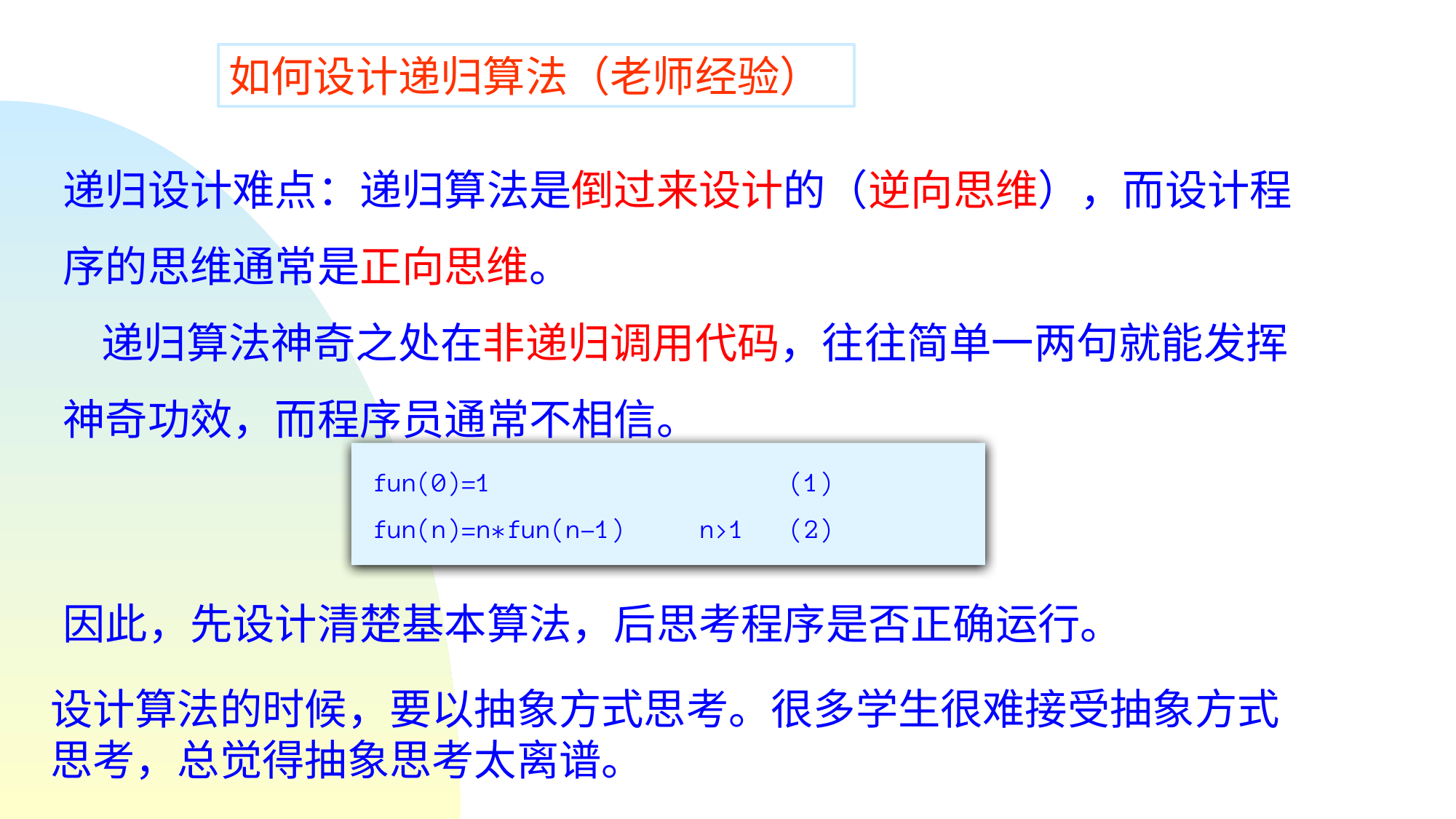

如何设计递归算法（老师经验）
递归设计难点：递归算法是倒过来设计的（逆向思维），而设计程序的思维通常是正向思维。
   递归算法神奇之处在非递归调用代码，往往简单一两句就能发挥神奇功效，而程序员通常不相信。
fun(0)=1                    (1)
fun(n)=n*fun(n-1)     n>1   (2)
因此，先设计清楚基本算法，后思考程序是否正确运行。
设计算法的时候，要以抽象方式思考。很多学生很难接受抽象方式思考，总觉得抽象思考太离谱。